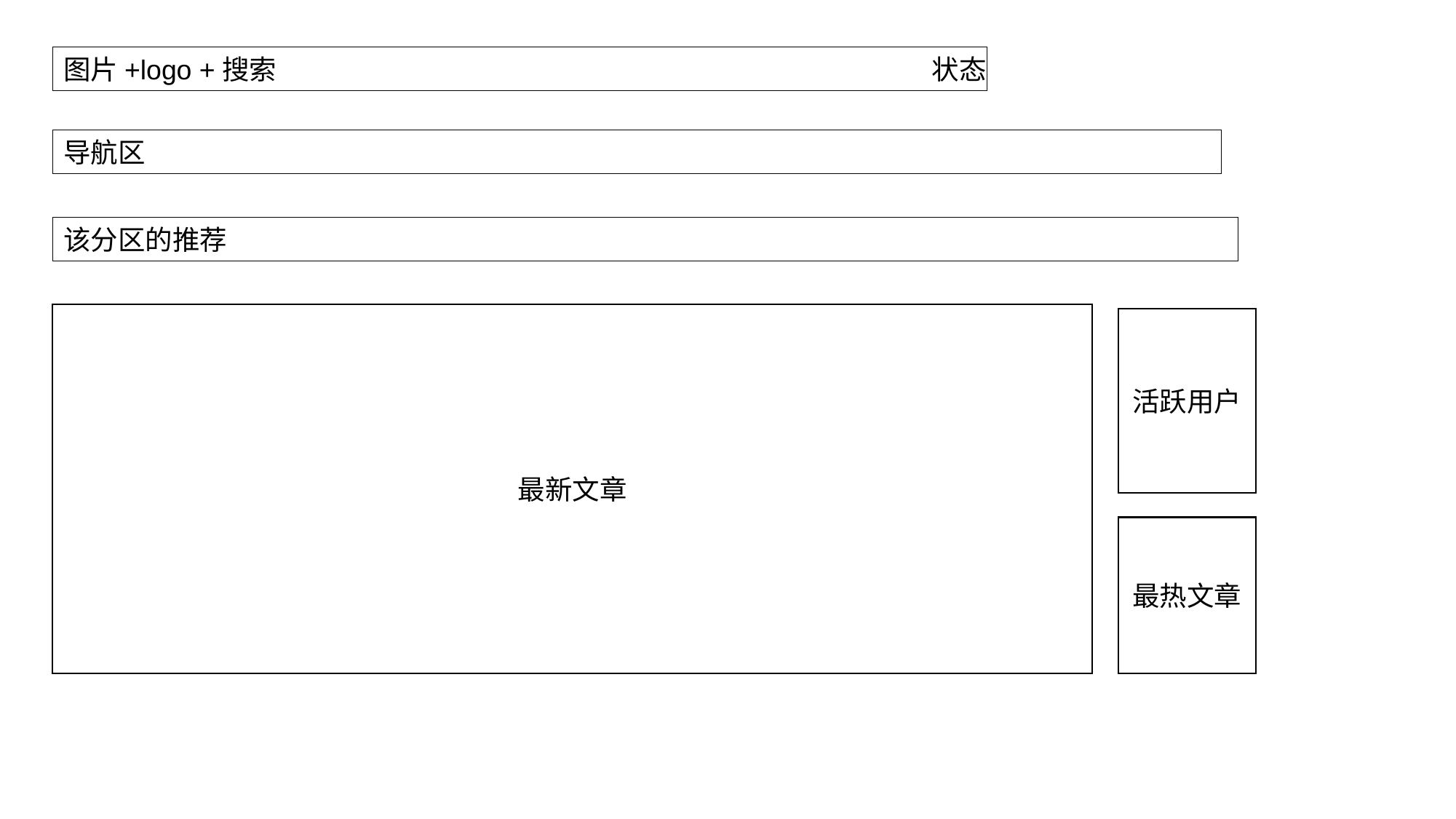

图片+logo +搜索
状态
导航区
该分区的推荐
最新文章
活跃用户
最热文章